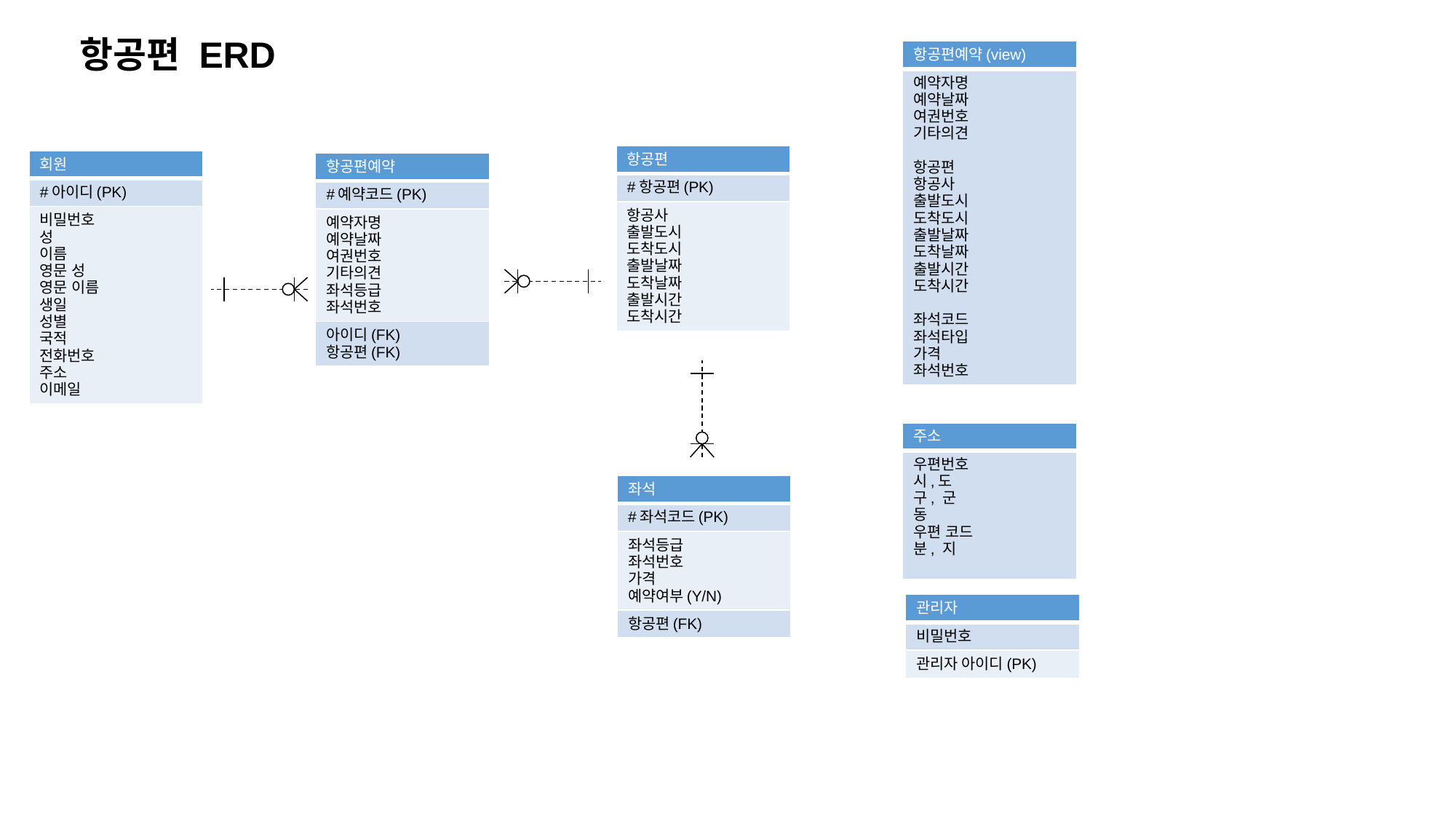

항공편 ERD
| 항공편예약(view) |
| --- |
| 예약자명 예약날짜 여권번호 기타의견 항공편 항공사 출발도시 도착도시 출발날짜 도착날짜 출발시간 도착시간 좌석코드 좌석타입 가격 좌석번호 |
| 항공편 |
| --- |
| #항공편(PK) |
| 항공사 출발도시 도착도시 출발날짜 도착날짜 출발시간 도착시간 |
| 회원 |
| --- |
| #아이디(PK) |
| 비밀번호 성 이름 영문 성 영문 이름 생일 성별 국적 전화번호 주소 이메일 |
| 항공편예약 |
| --- |
| #예약코드(PK) |
| 예약자명 예약날짜 여권번호 기타의견 좌석등급 좌석번호 |
| 아이디(FK) 항공편(FK) |

| 주소 |
| --- |
| 우편번호 시,도 구, 군 동 우편 코드 분, 지 |
| 좌석 |
| --- |
| #좌석코드(PK) |
| 좌석등급 좌석번호 가격 예약여부(Y/N) |
| 항공편(FK) |
| 관리자 |
| --- |
| 비밀번호 |
| 관리자 아이디(PK) |